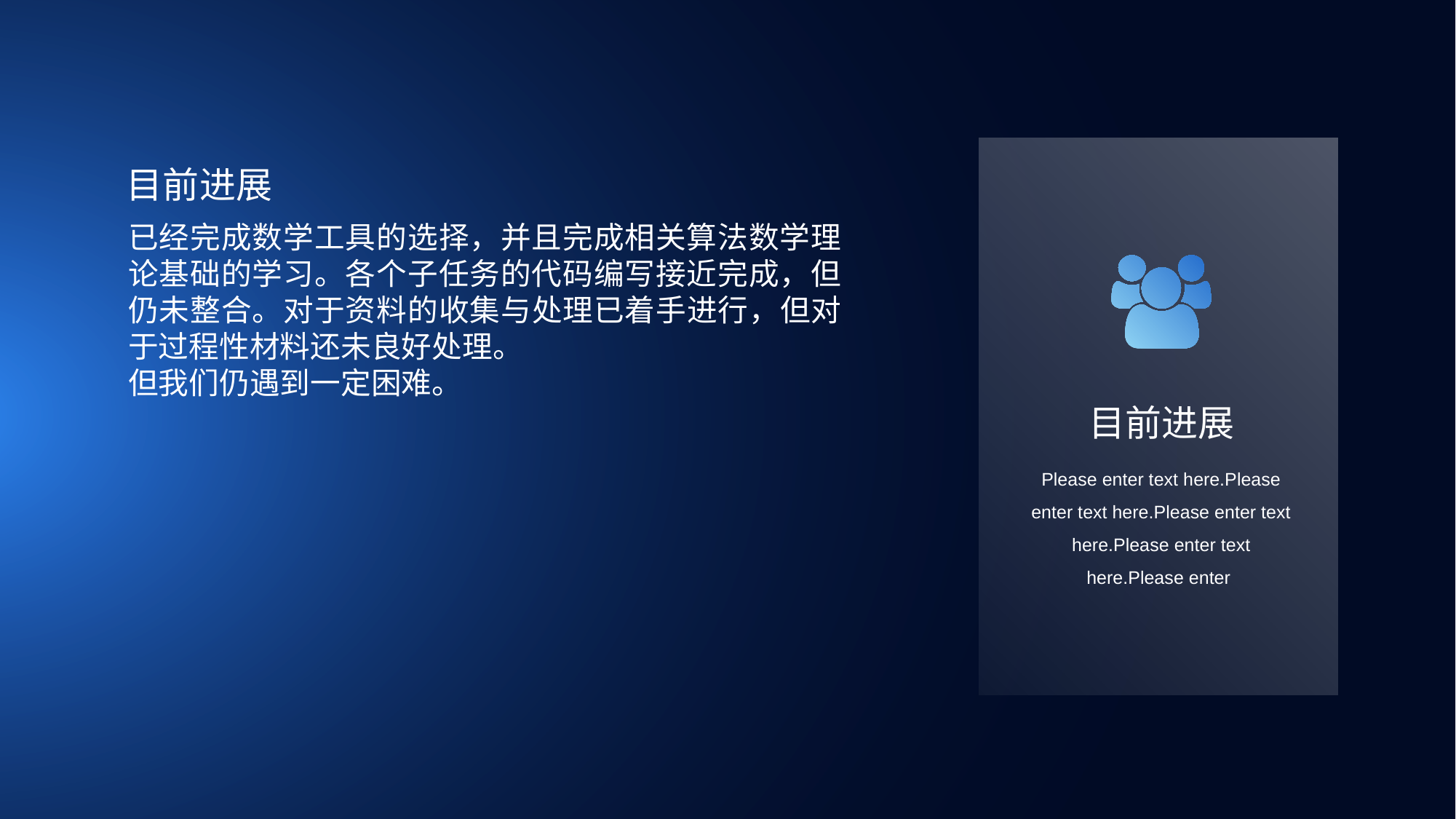

目前进展
已经完成数学工具的选择，并且完成相关算法数学理论基础的学习。各个子任务的代码编写接近完成，但仍未整合。对于资料的收集与处理已着手进行，但对于过程性材料还未良好处理。
但我们仍遇到一定困难。

目前进展
Please enter text here.Please enter text here.Please enter text here.Please enter text here.Please enter